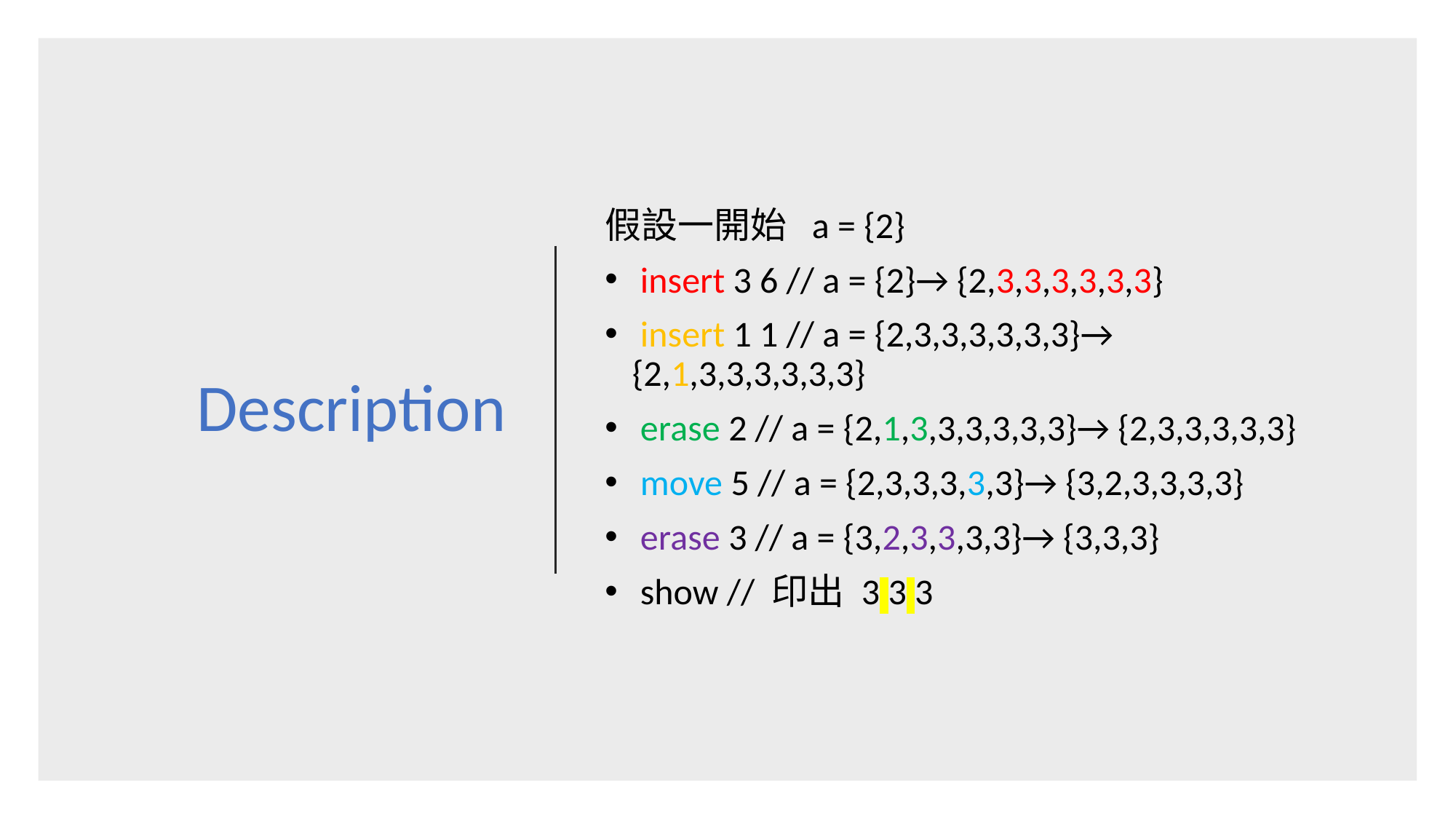

# Description
假設一開始  a = {2}
 insert 3 6 // a = {2}→ {2,3,3,3,3,3,3}
 insert 1 1 // a = {2,3,3,3,3,3,3}→ {2,1,3,3,3,3,3,3}
 erase 2 // a = {2,1,3,3,3,3,3,3}→ {2,3,3,3,3,3}
 move 5 // a = {2,3,3,3,3,3}→ {3,2,3,3,3,3}
 erase 3 // a = {3,2,3,3,3,3}→ {3,3,3}
 show // 印出 3 3 3